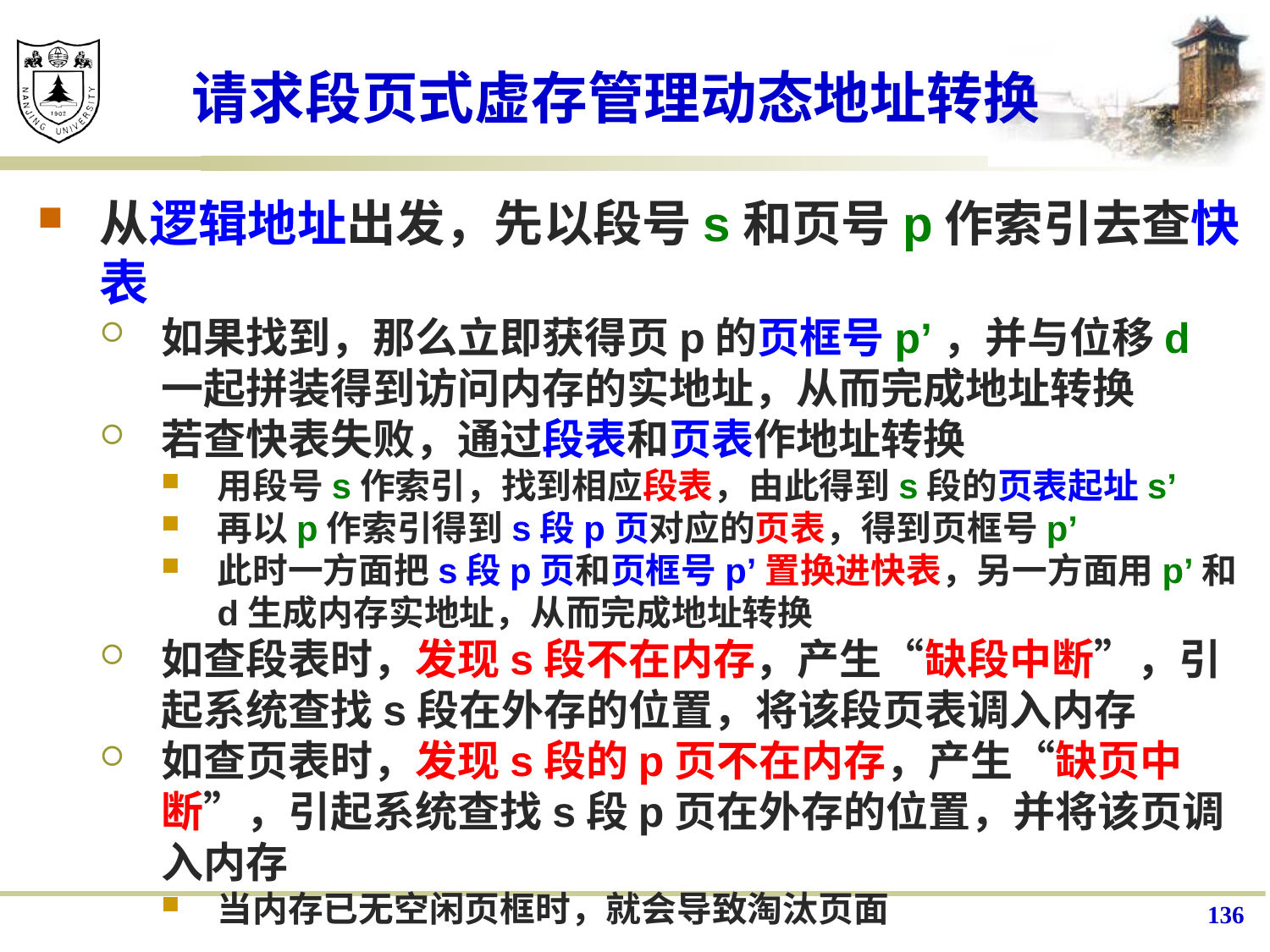

# 请求段页式虚存管理动态地址转换
从逻辑地址出发，先以段号s和页号p作索引去查快表
如果找到，那么立即获得页p的页框号p’，并与位移d一起拼装得到访问内存的实地址，从而完成地址转换
若查快表失败，通过段表和页表作地址转换
用段号s作索引，找到相应段表，由此得到s段的页表起址s’
再以p作索引得到s段p页对应的页表，得到页框号p’
此时一方面把s段p页和页框号p’置换进快表，另一方面用p’和d生成内存实地址，从而完成地址转换
如查段表时，发现s段不在内存，产生“缺段中断”，引起系统查找s段在外存的位置，将该段页表调入内存
如查页表时，发现s段的p页不在内存，产生“缺页中断”，引起系统查找s段p页在外存的位置，并将该页调入内存
当内存已无空闲页框时，就会导致淘汰页面

136